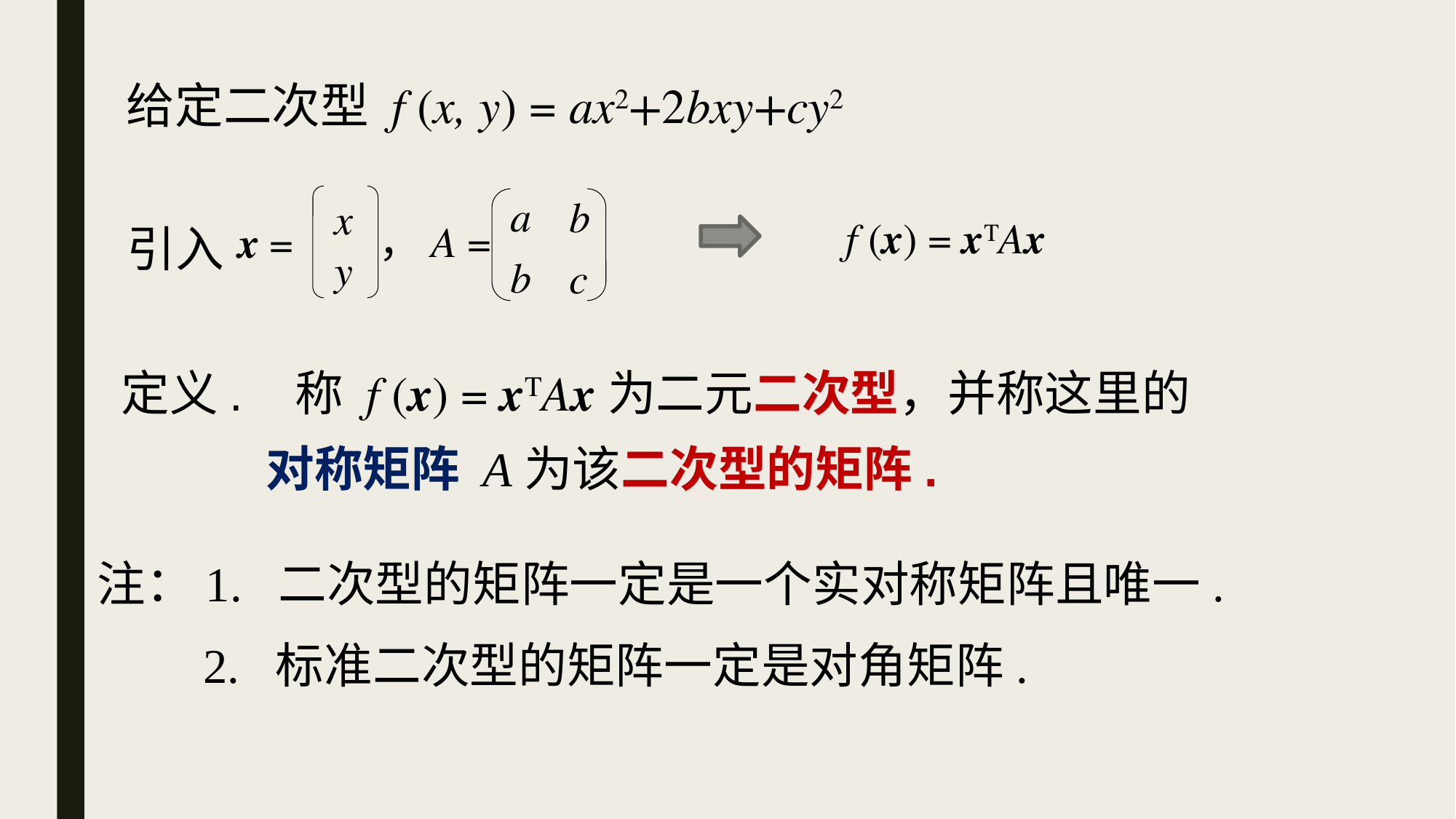

给定二次型 f (x, y) = ax2+2bxy+cy2
a
b
b
c

，A =

x
y
x =
引入
f (x) = xTAx

定义.   称 f (x) = xTAx为二元二次型，并称这里的
            对称矩阵 A为该二次型的矩阵.
注：1.  二次型的矩阵一定是一个实对称矩阵且唯一.
2.  标准二次型的矩阵一定是对角矩阵.